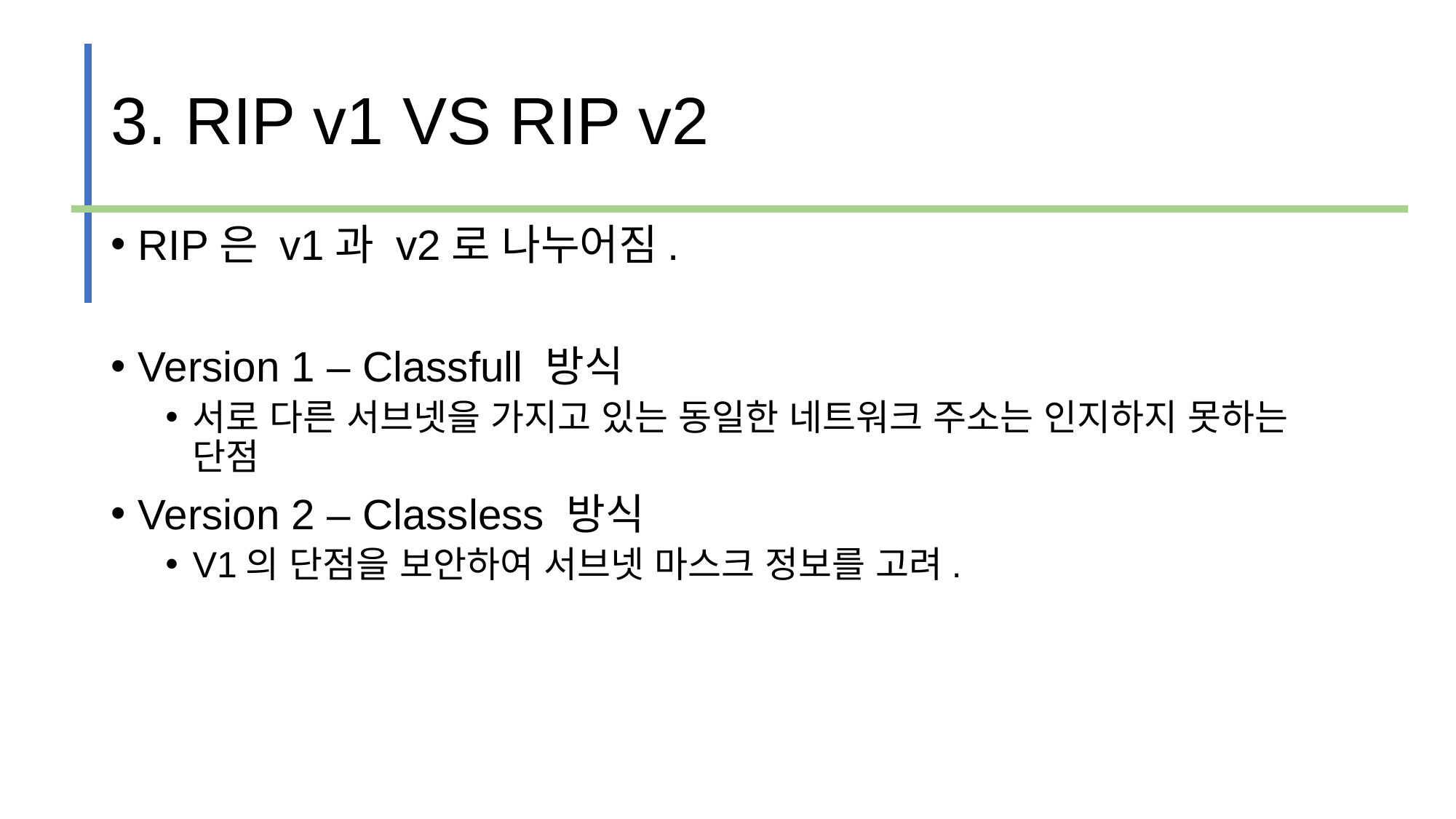

# 3. RIP v1 VS RIP v2
RIP은 v1과 v2로 나누어짐.

Version 1 – Classfull 방식
서로 다른 서브넷을 가지고 있는 동일한 네트워크 주소는 인지하지 못하는 단점
Version 2 – Classless 방식
V1의 단점을 보안하여 서브넷 마스크 정보를 고려.